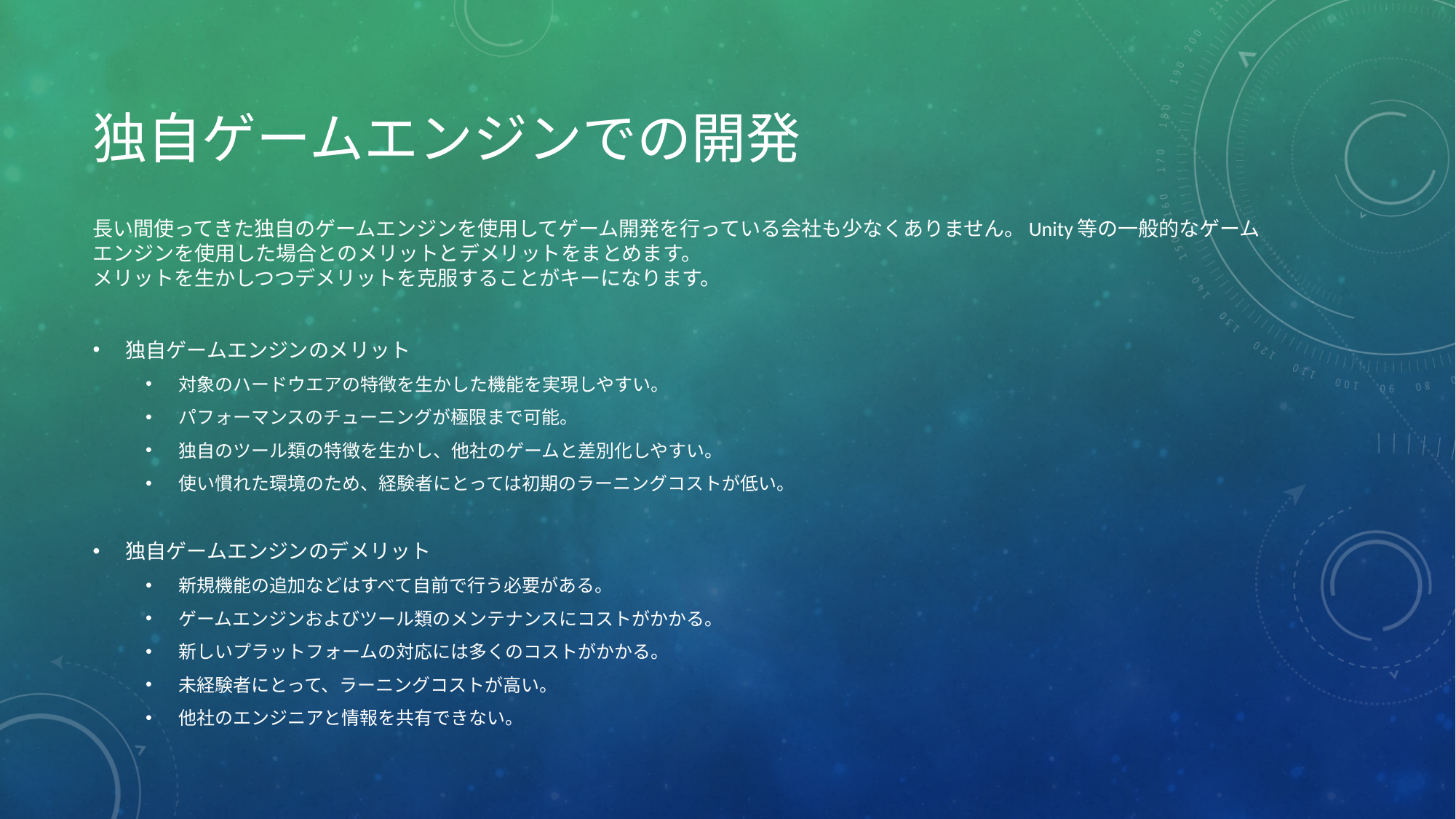

# 独自ゲームエンジンでの開発
長い間使ってきた独自のゲームエンジンを使用してゲーム開発を行っている会社も少なくありません。Unity等の一般的なゲームエンジンを使用した場合とのメリットとデメリットをまとめます。
メリットを生かしつつデメリットを克服することがキーになります。

独自ゲームエンジンのメリット
対象のハードウエアの特徴を生かした機能を実現しやすい。
パフォーマンスのチューニングが極限まで可能。
独自のツール類の特徴を生かし、他社のゲームと差別化しやすい。
使い慣れた環境のため、経験者にとっては初期のラーニングコストが低い。

独自ゲームエンジンのデメリット
新規機能の追加などはすべて自前で行う必要がある。
ゲームエンジンおよびツール類のメンテナンスにコストがかかる。
新しいプラットフォームの対応には多くのコストがかかる。
未経験者にとって、ラーニングコストが高い。
他社のエンジニアと情報を共有できない。